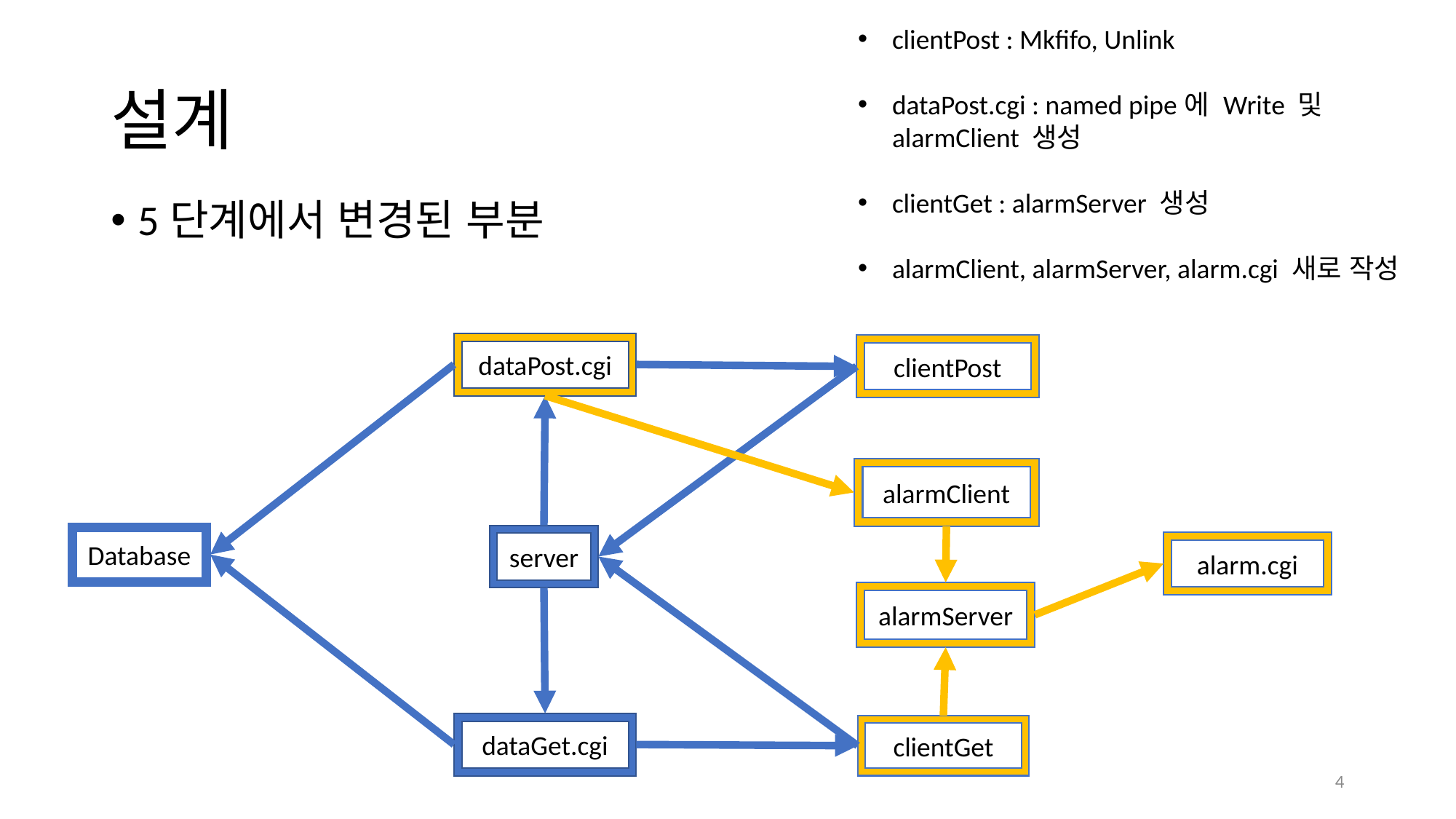

clientPost : Mkfifo, Unlink

dataPost.cgi : named pipe에 Write 및 alarmClient 생성

clientGet : alarmServer 생성

alarmClient, alarmServer, alarm.cgi 새로 작성
# 설계
5단계에서 변경된 부분

dataPost.cgi
clientPost
alarmClient
Database
server
alarm.cgi
alarmServer
dataGet.cgi
clientGet
4